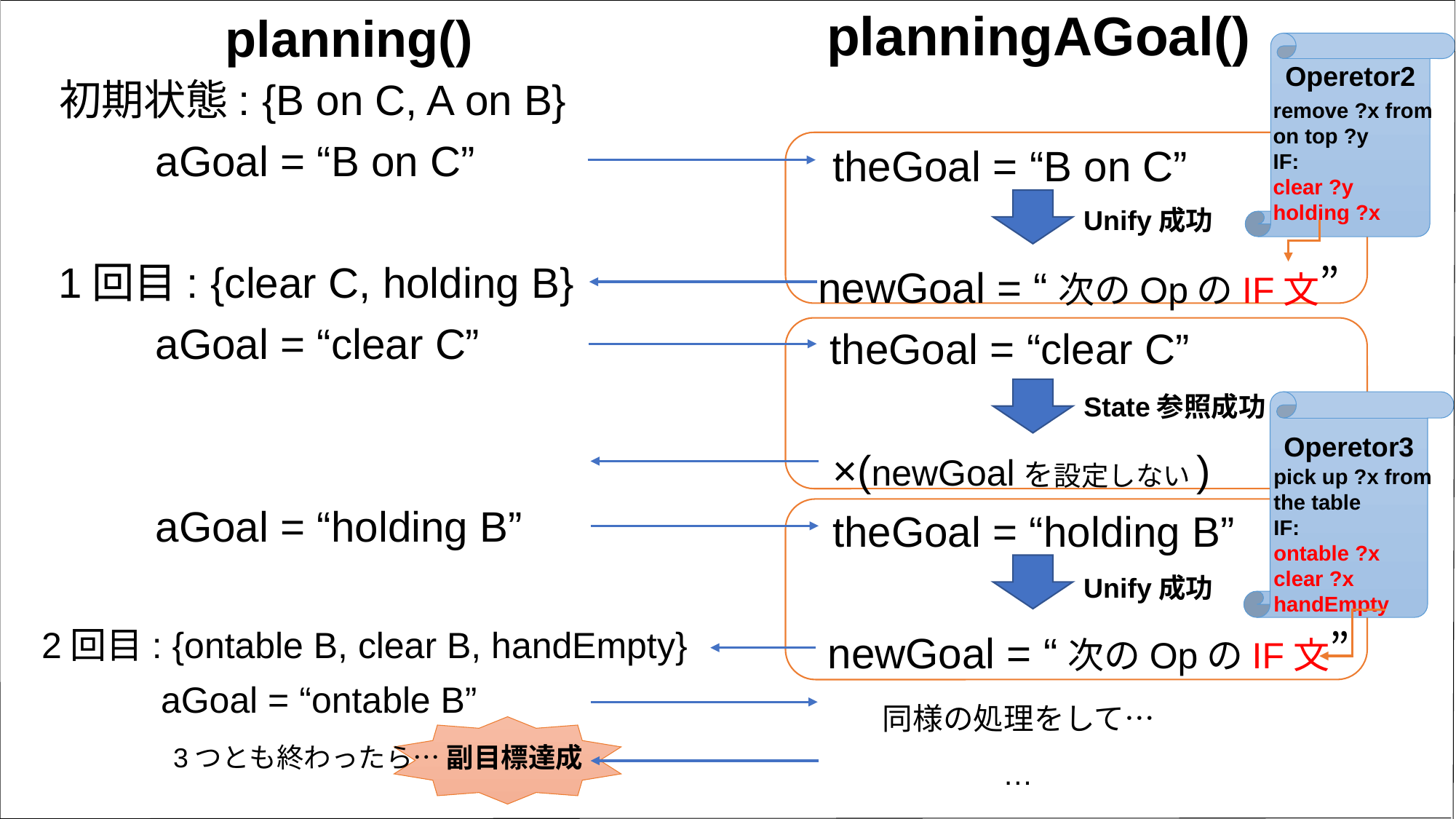

planningAGoal()
planning()
Operetor2

    初期状態: {B on C, A on B}
	   aGoal = “B on C”

    1回目: {clear C, holding B}
	   aGoal = “clear C”

	   aGoal = “holding B”

   2回目: {ontable B, clear B, handEmpty}
	    aGoal = “ontable B”
	　 3つとも終わったら… 副目標達成

	theGoal = “B on C”

        newGoal = “次のOpのIF文”
         theGoal = “clear C”

	×(newGoalを設定しない)
	theGoal = “holding B”

　　 newGoal = “次のOpのIF文”
	     同様の処理をして…
		      …
remove ?x from on top ?y
IF:
clear ?y
holding ?x

Unify成功

State参照成功
Operetor3

pick up ?x from the table
IF:
ontable ?x
clear ?x
handEmpty

Unify成功